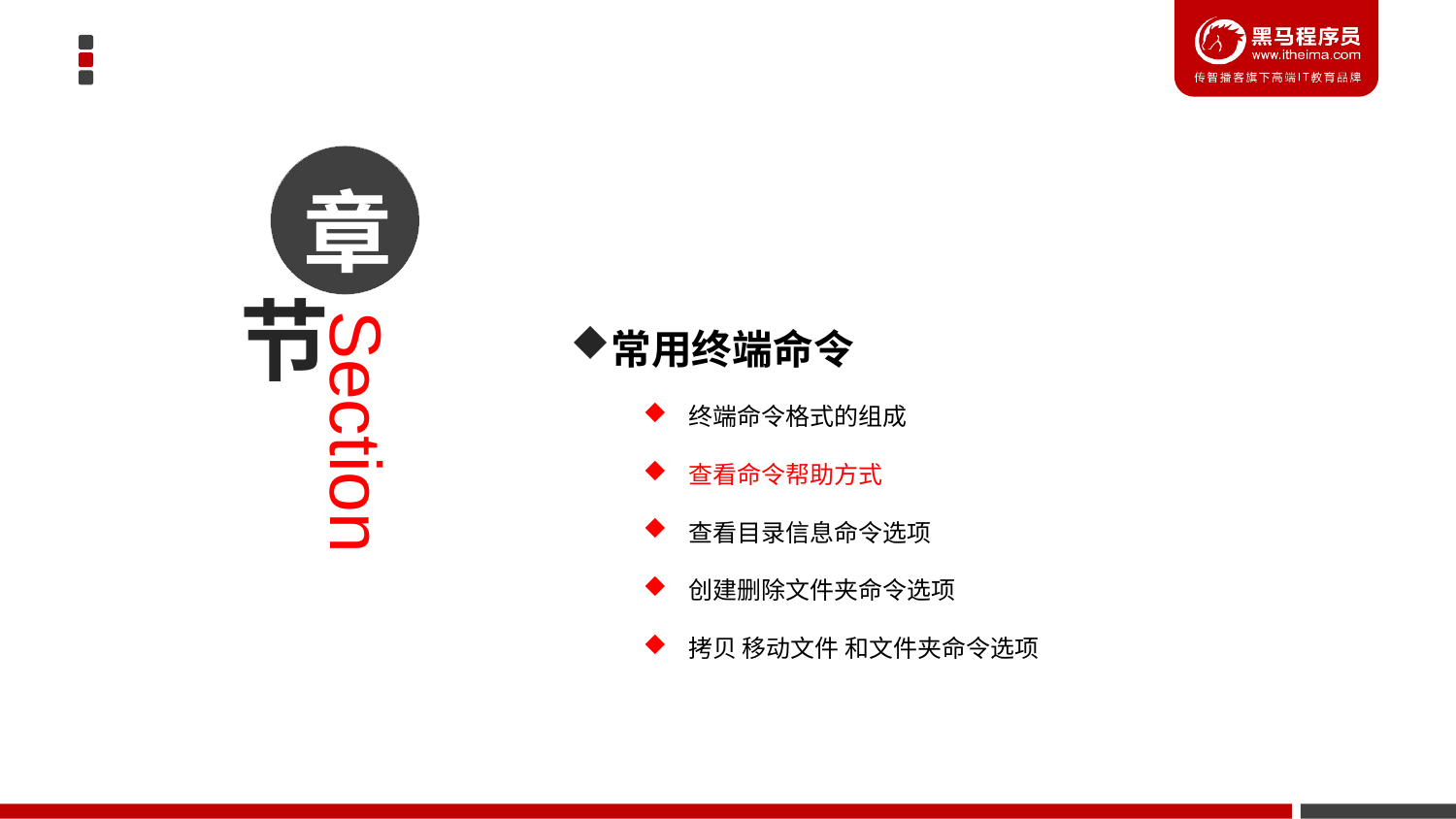

章
常用终端命令
终端命令格式的组成
查看命令帮助方式
查看目录信息命令选项
创建删除文件夹命令选项
拷贝 移动文件 和文件夹命令选项
节
Section